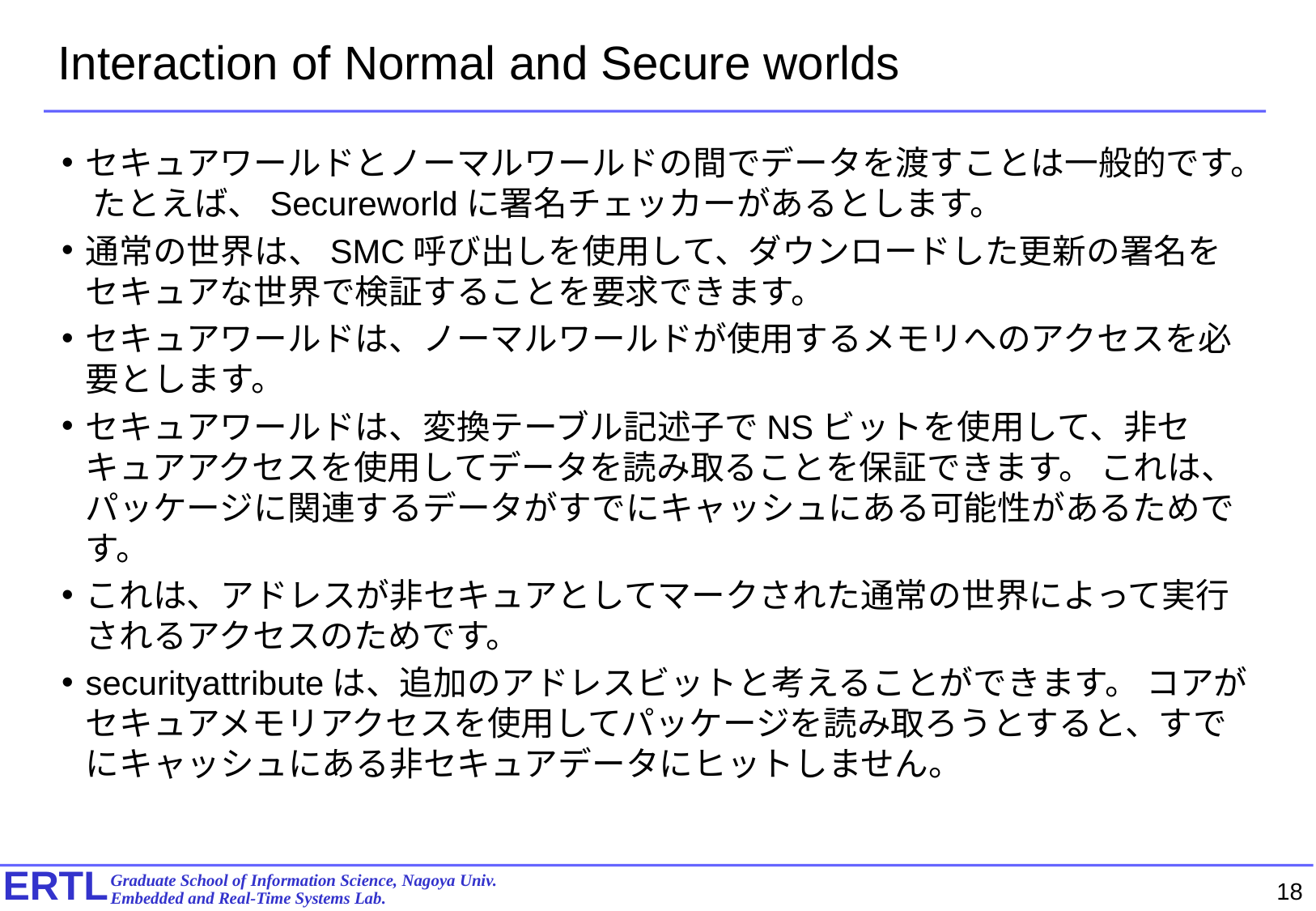

# Interaction of Normal and Secure worlds
セキュアワールドとノーマルワールドの間でデータを渡すことは一般的です。 たとえば、Secureworldに署名チェッカーがあるとします。
通常の世界は、SMC呼び出しを使用して、ダウンロードした更新の署名をセキュアな世界で検証することを要求できます。
セキュアワールドは、ノーマルワールドが使用するメモリへのアクセスを必要とします。
セキュアワールドは、変換テーブル記述子でNSビットを使用して、非セキュアアクセスを使用してデータを読み取ることを保証できます。 これは、パッケージに関連するデータがすでにキャッシュにある可能性があるためです。
これは、アドレスが非セキュアとしてマークされた通常の世界によって実行されるアクセスのためです。
securityattributeは、追加のアドレスビットと考えることができます。 コアがセキュアメモリアクセスを使用してパッケージを読み取ろうとすると、すでにキャッシュにある非セキュアデータにヒットしません。
18